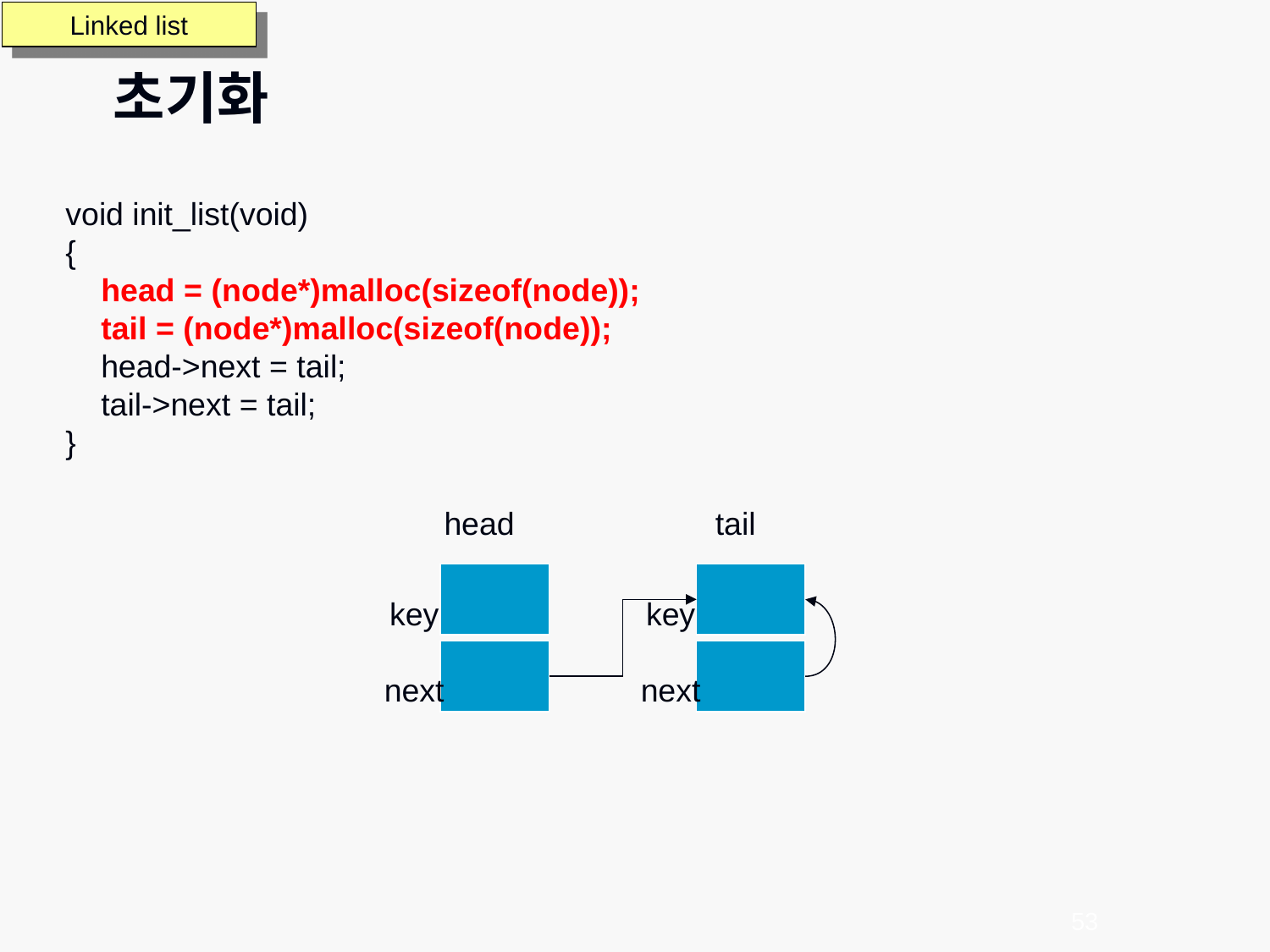

Linked list
초기화
void init_list(void)
{
    head = (node*)malloc(sizeof(node));
    tail = (node*)malloc(sizeof(node));
    head->next = tail;
    tail->next = tail;
}
head
tail

key

next
key

next

53